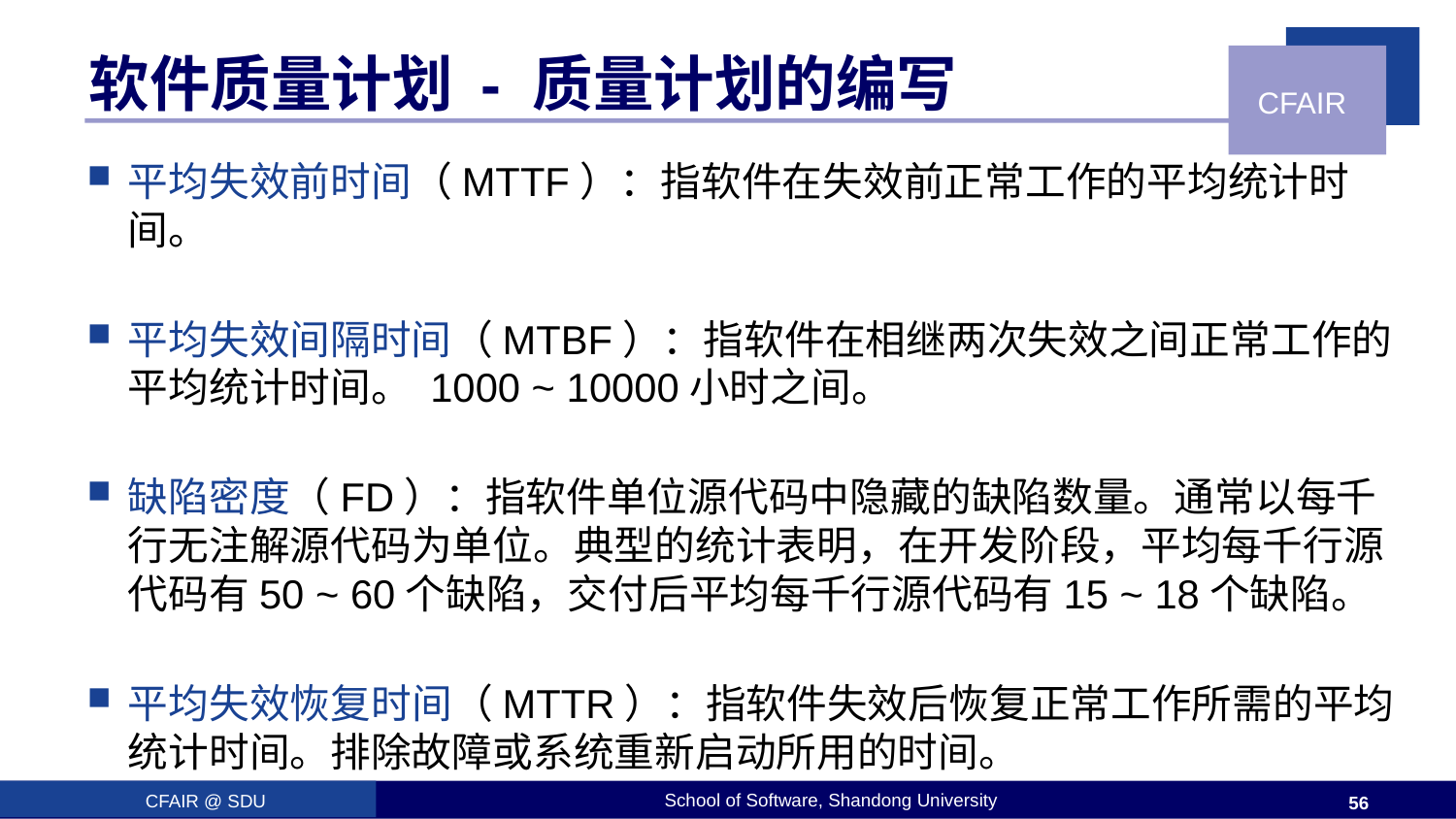

# 软件质量计划 - 质量计划的编写
平均失效前时间（MTTF）：指软件在失效前正常工作的平均统计时间。

平均失效间隔时间（MTBF）：指软件在相继两次失效之间正常工作的平均统计时间。 1000 ~ 10000小时之间。

缺陷密度（FD）：指软件单位源代码中隐藏的缺陷数量。通常以每千行无注解源代码为单位。典型的统计表明，在开发阶段，平均每千行源代码有50 ~ 60个缺陷，交付后平均每千行源代码有15 ~ 18个缺陷。

平均失效恢复时间（MTTR）：指软件失效后恢复正常工作所需的平均统计时间。排除故障或系统重新启动所用的时间。